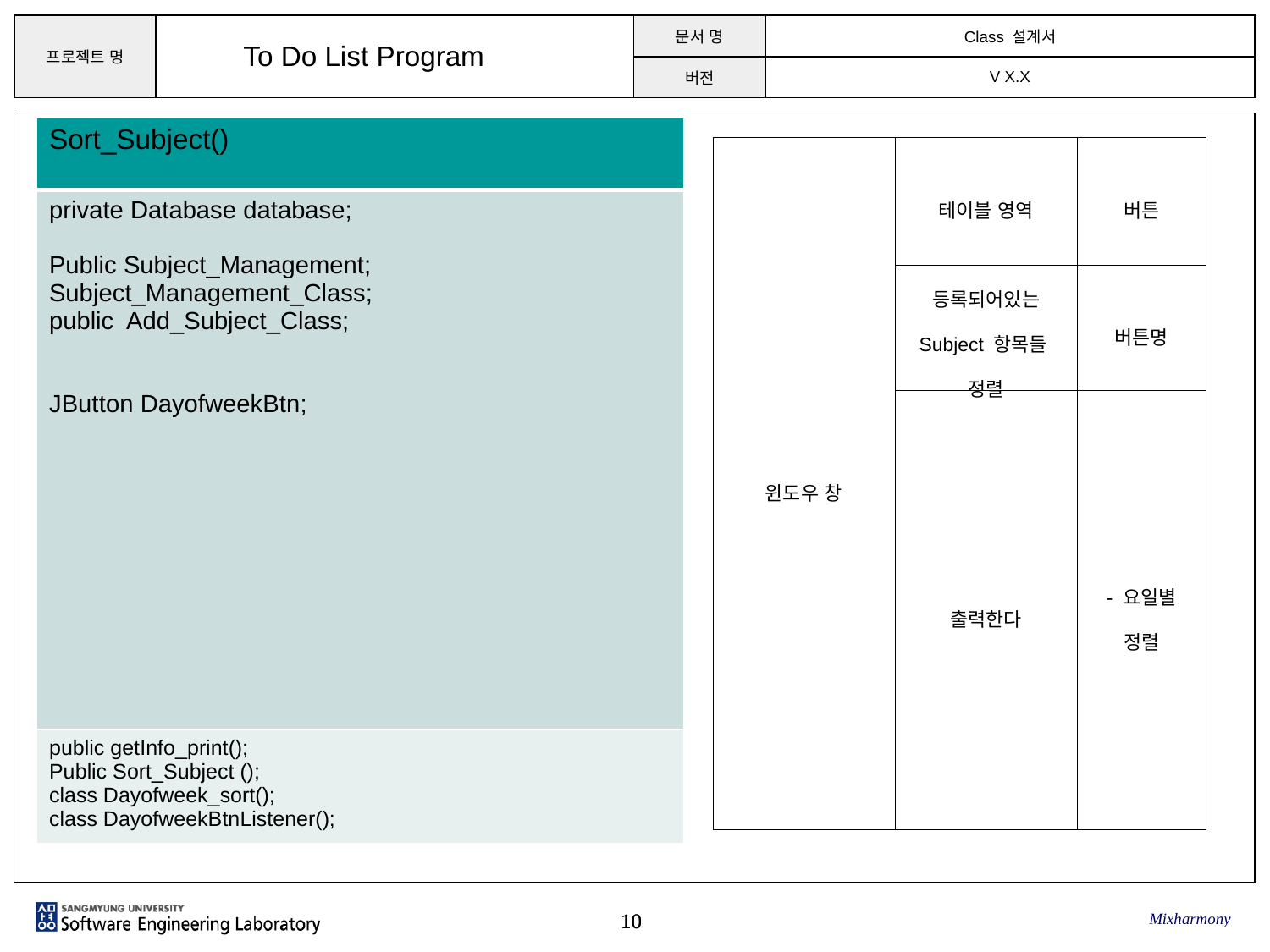

To Do List Program
| Sort\_Subject() |
| --- |
| private Database database; Public Subject\_Management; Subject\_Management\_Class; public Add\_Subject\_Class; JButton DayofweekBtn; |
| public getInfo\_print(); Public Sort\_Subject (); class Dayofweek\_sort(); class DayofweekBtnListener(); |
| 윈도우 창 | 테이블 영역 | 버튼 |
| --- | --- | --- |
|  | 등록되어있는 Subject 항목들 정렬 | 버튼명 |
|  | 출력한다 | - 요일별 정렬 |
Mixharmony